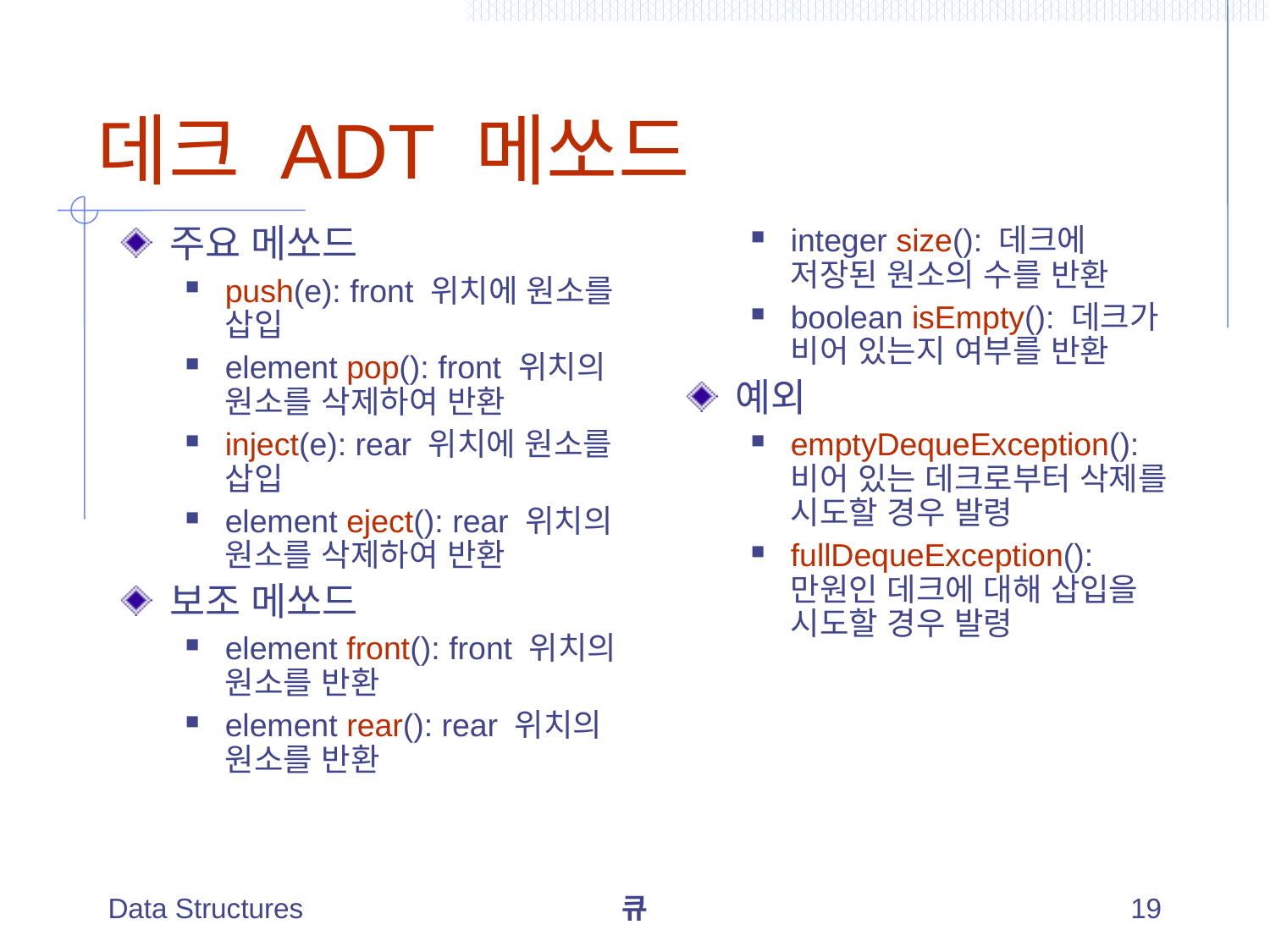

# 데크 ADT 메쏘드
주요 메쏘드
push(e): front 위치에 원소를 삽입
element pop(): front 위치의 원소를 삭제하여 반환
inject(e): rear 위치에 원소를 삽입
element eject(): rear 위치의 원소를 삭제하여 반환
보조 메쏘드
element front(): front 위치의 원소를 반환
element rear(): rear 위치의 원소를 반환
integer size(): 데크에 저장된 원소의 수를 반환
boolean isEmpty(): 데크가 비어 있는지 여부를 반환
예외
emptyDequeException(): 비어 있는 데크로부터 삭제를 시도할 경우 발령
fullDequeException(): 만원인 데크에 대해 삽입을 시도할 경우 발령
Data Structures
큐
19